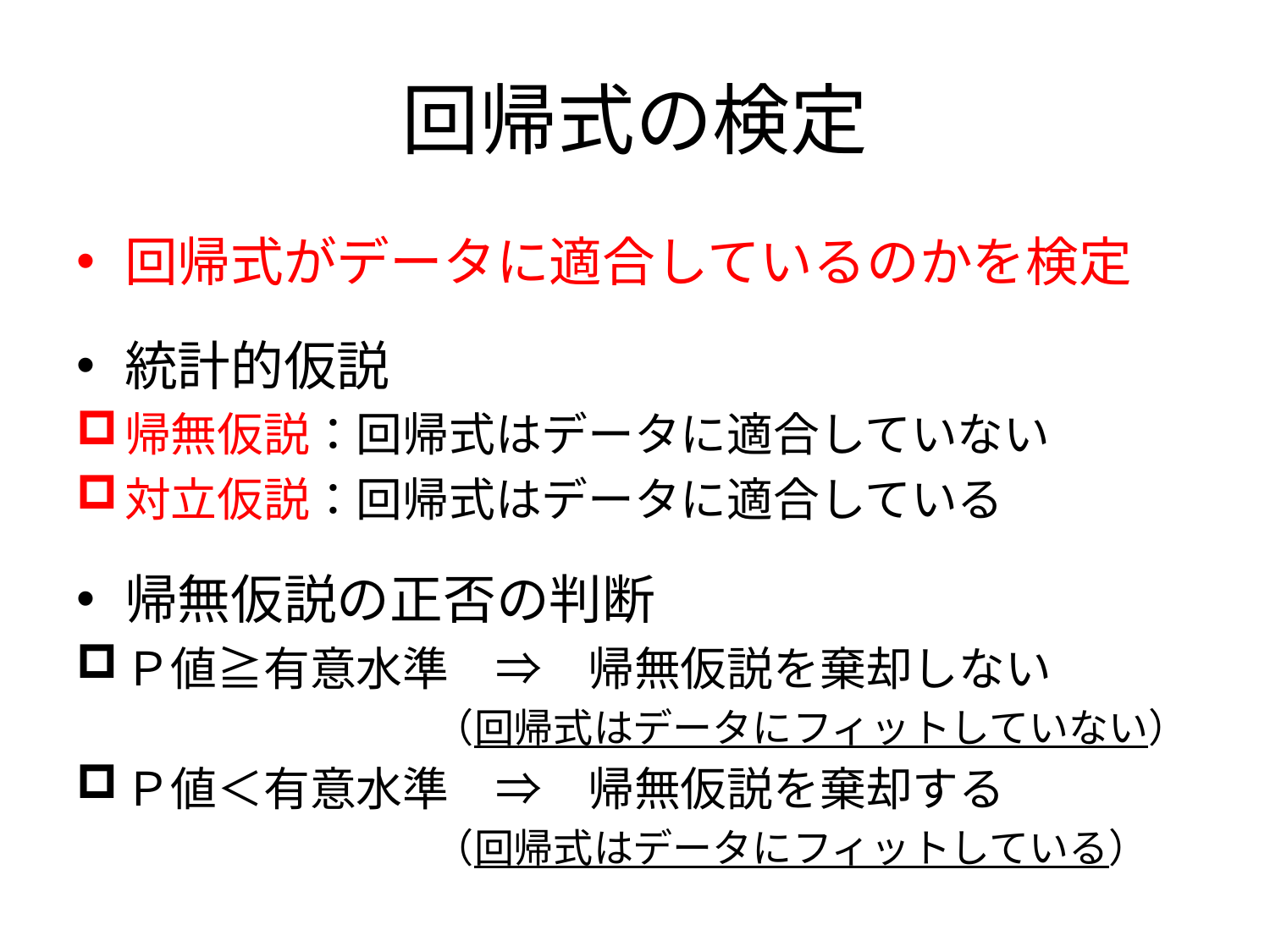

# 回帰式の検定
回帰式がデータに適合しているのかを検定
統計的仮説
帰無仮説：回帰式はデータに適合していない
対立仮説：回帰式はデータに適合している
帰無仮説の正否の判断
Ｐ値≧有意水準　⇒　帰無仮説を棄却しない
　　　　　　　　　（回帰式はデータにフィットしていない）
Ｐ値＜有意水準　⇒　帰無仮説を棄却する
　　　　　　　　　（回帰式はデータにフィットしている）